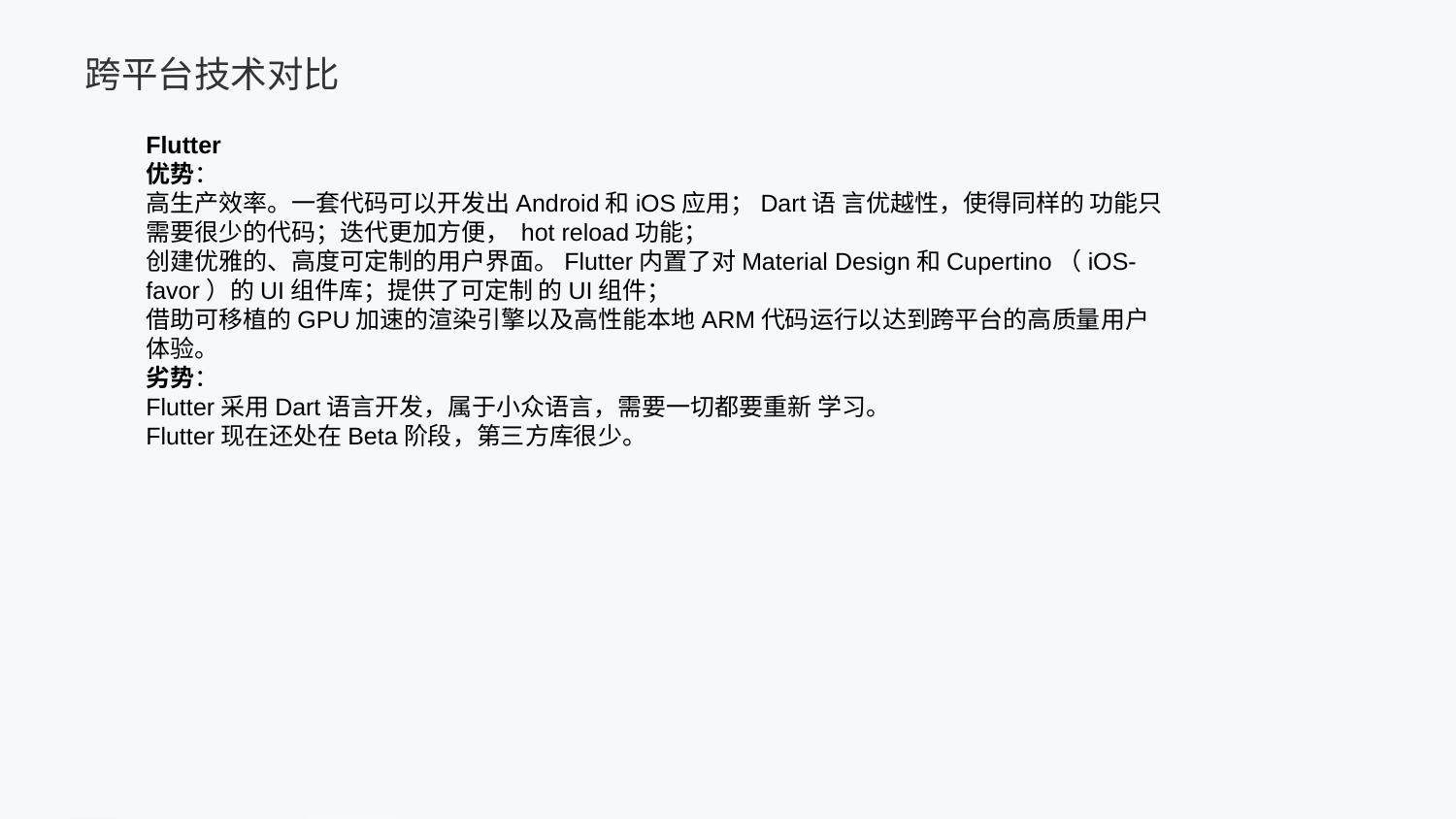

跨平台技术对比
Flutter
优势：
高生产效率。一套代码可以开发出Android和iOS应用；Dart语 言优越性，使得同样的 功能只需要很少的代码；迭代更加方便， hot reload功能；
创建优雅的、高度可定制的用户界面。Flutter内置了对Material Design和Cupertino（iOS-favor）的UI组件库；提供了可定制 的UI组件；
借助可移植的GPU加速的渲染引擎以及高性能本地ARM代码运行以达到跨平台的高质量用户体验。
劣势：
Flutter采用Dart语言开发，属于小众语言，需要一切都要重新 学习。
Flutter现在还处在Beta阶段，第三方库很少。